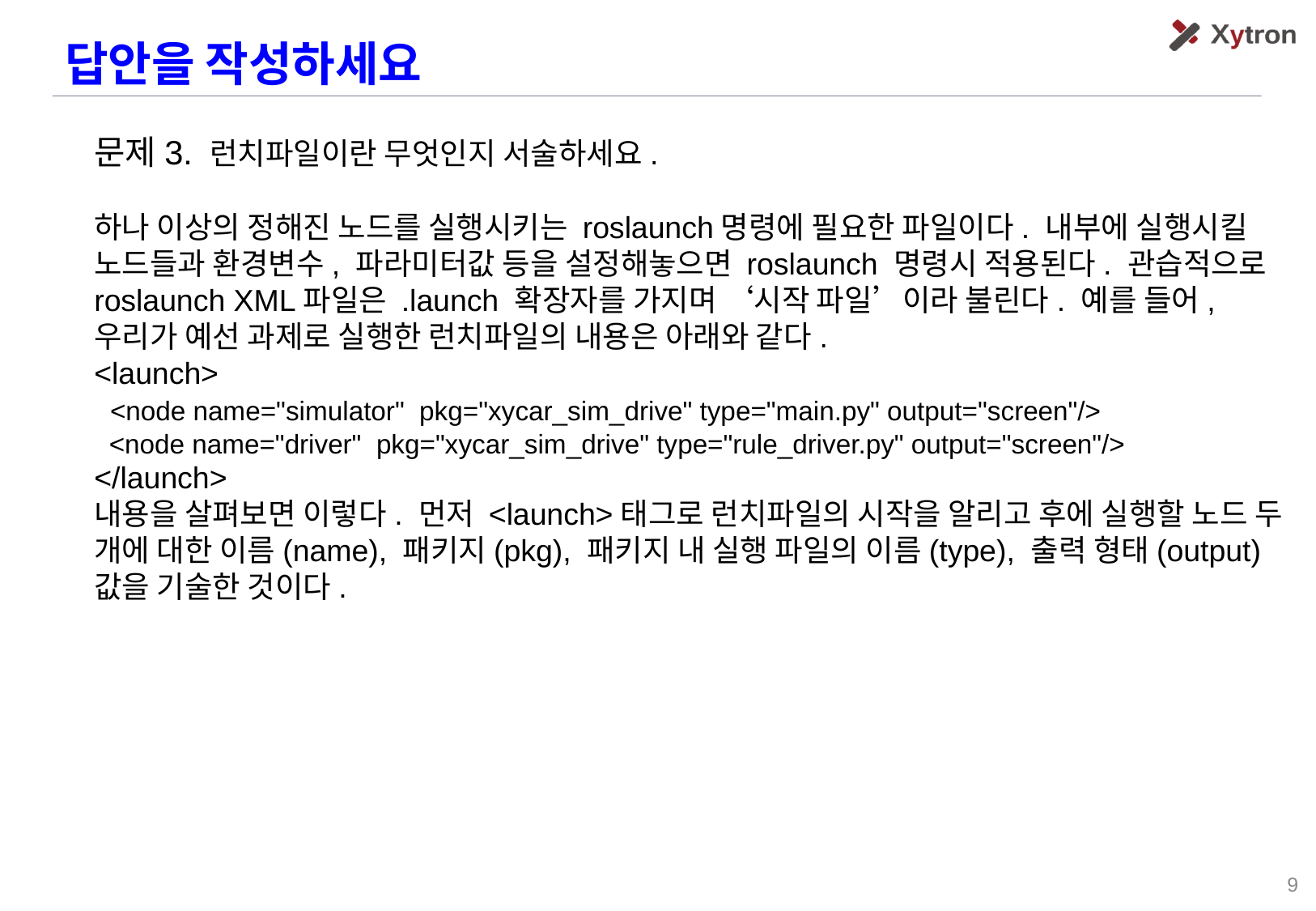

답안을 작성하세요
문제3. 런치파일이란 무엇인지 서술하세요.

하나 이상의 정해진 노드를 실행시키는 roslaunch명령에 필요한 파일이다. 내부에 실행시킬 노드들과 환경변수, 파라미터값 등을 설정해놓으면 roslaunch 명령시 적용된다. 관습적으로 roslaunch XML파일은 .launch 확장자를 가지며 ‘시작 파일’이라 불린다. 예를 들어, 우리가 예선 과제로 실행한 런치파일의 내용은 아래와 같다.
<launch>
  <node name="simulator"  pkg="xycar_sim_drive" type="main.py" output="screen"/>
  <node name="driver"  pkg="xycar_sim_drive" type="rule_driver.py" output="screen"/>
</launch>
내용을 살펴보면 이렇다. 먼저 <launch>태그로 런치파일의 시작을 알리고 후에 실행할 노드 두 개에 대한 이름(name), 패키지(pkg), 패키지 내 실행 파일의 이름(type), 출력 형태(output) 값을 기술한 것이다.

9